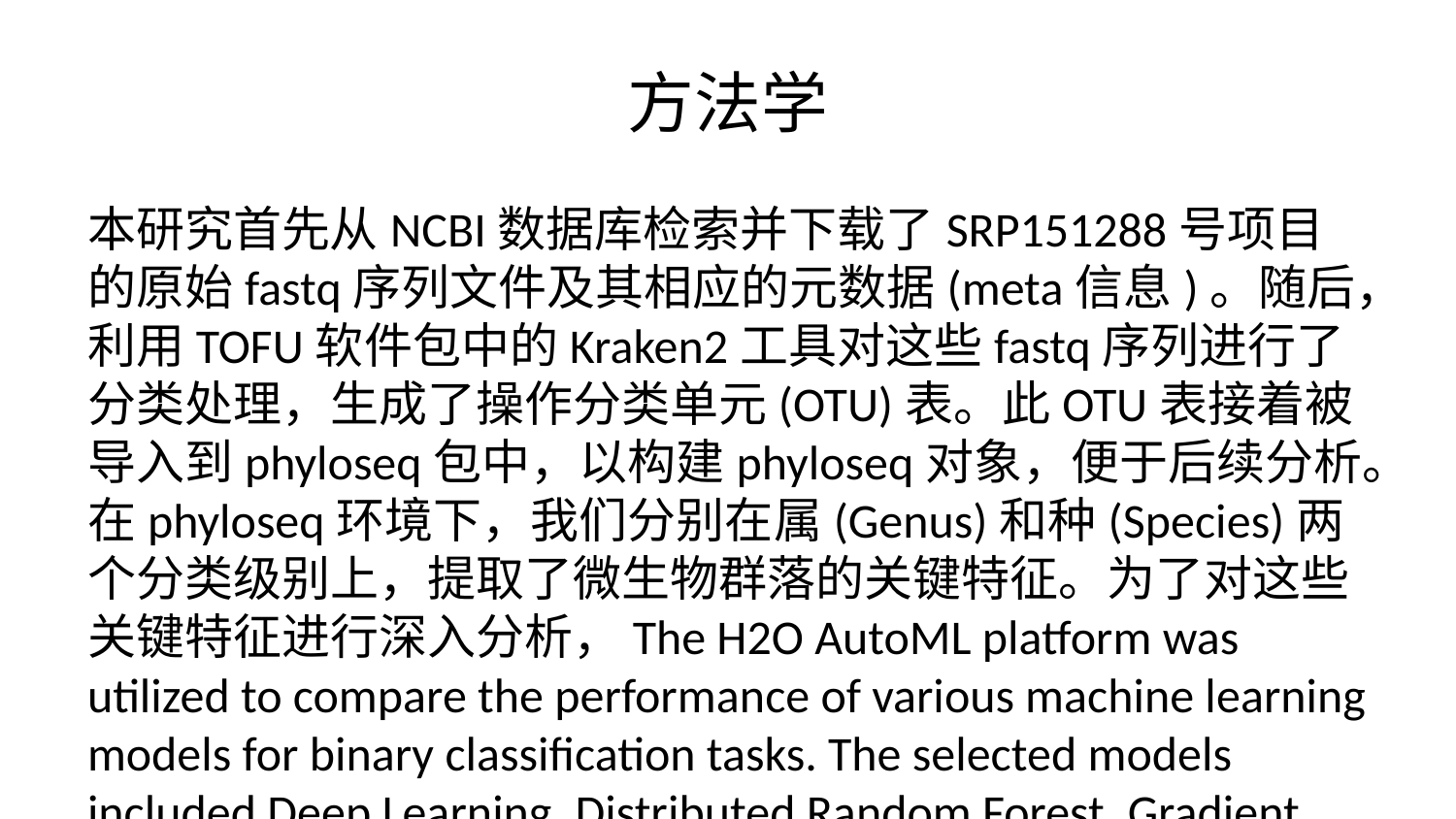

# 方法学
本研究首先从NCBI数据库检索并下载了SRP151288号项目的原始fastq序列文件及其相应的元数据(meta信息)。随后，利用TOFU软件包中的Kraken2工具对这些fastq序列进行了分类处理，生成了操作分类单元(OTU)表。此OTU表接着被导入到phyloseq包中，以构建phyloseq对象，便于后续分析。在phyloseq环境下，我们分别在属(Genus)和种(Species)两个分类级别上，提取了微生物群落的关键特征。为了对这些关键特征进行深入分析，The H2O AutoML platform was utilized to compare the performance of various machine learning models for binary classification tasks. The selected models included Deep Learning, Distributed Random Forest, Gradient Boosting Machine, Generalized Linear Model, and XGBoost. Through H2O AutoML, we automated the processes of data preprocessing, model training, hyperparameter tuning, and model evaluation, ensuring that each model performed optimally with the best parameter combinations. We employed metrics such as Accuracy, Precision, Area Under the Curve (AUC), Recall, and F1 Score to comprehensively assess the performance of each model. 此外，我们还识别了在这些模型中共同显著的微生物特征，并对这些一致性特征进行了非参数Wilcoxon检验，结果以箱线图(boxplot)形式展示，以便于进一步的统计学分析和解释。